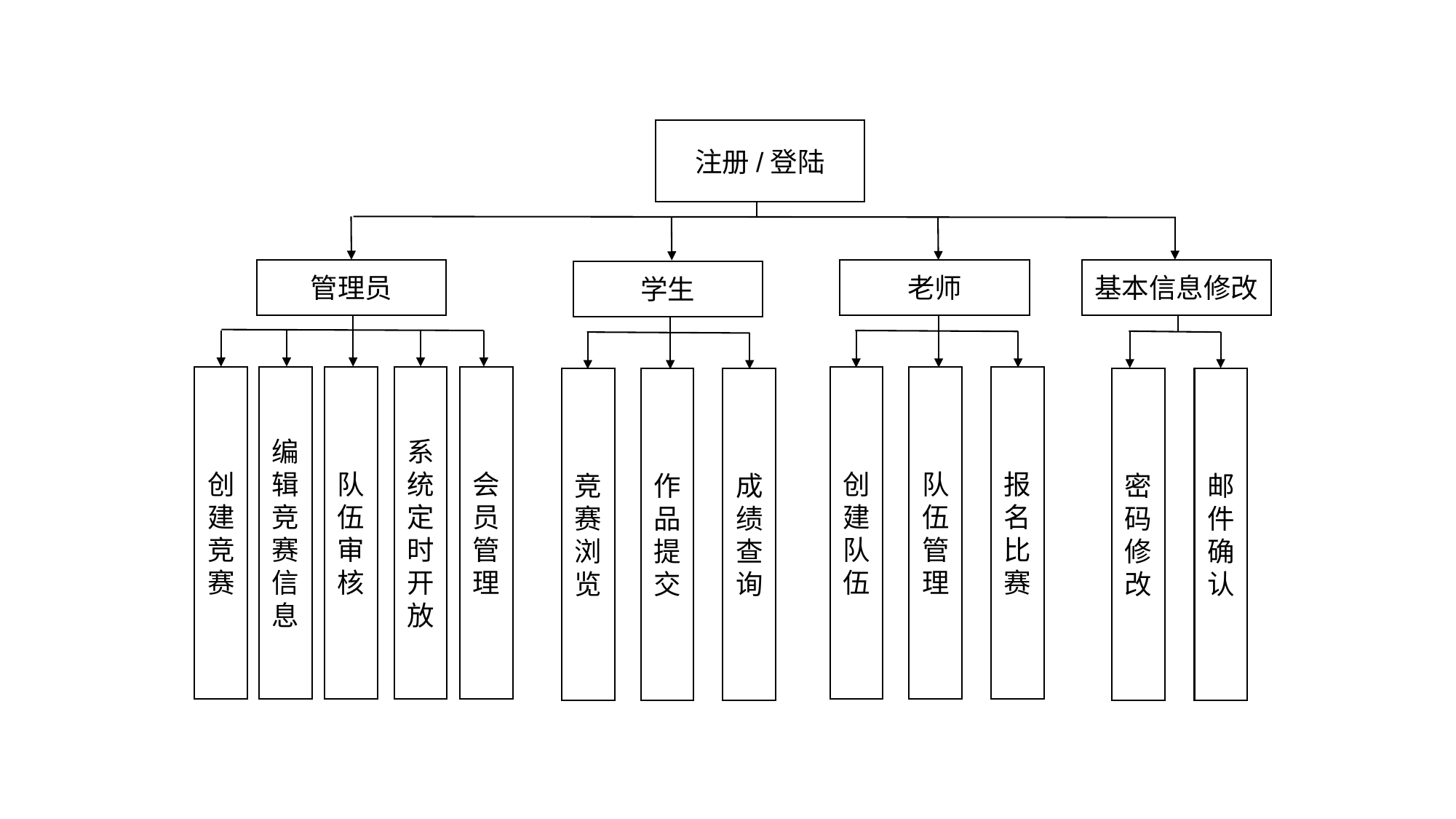

注册/登陆
管理员
老师
基本信息修改
学生
创建队伍
报名比赛
会员管理
队伍管理
系统定时开放
编辑竞赛信息
队伍审核
创建竞赛
竞赛浏览
成绩查询
作品提交
邮件确认
密码修改